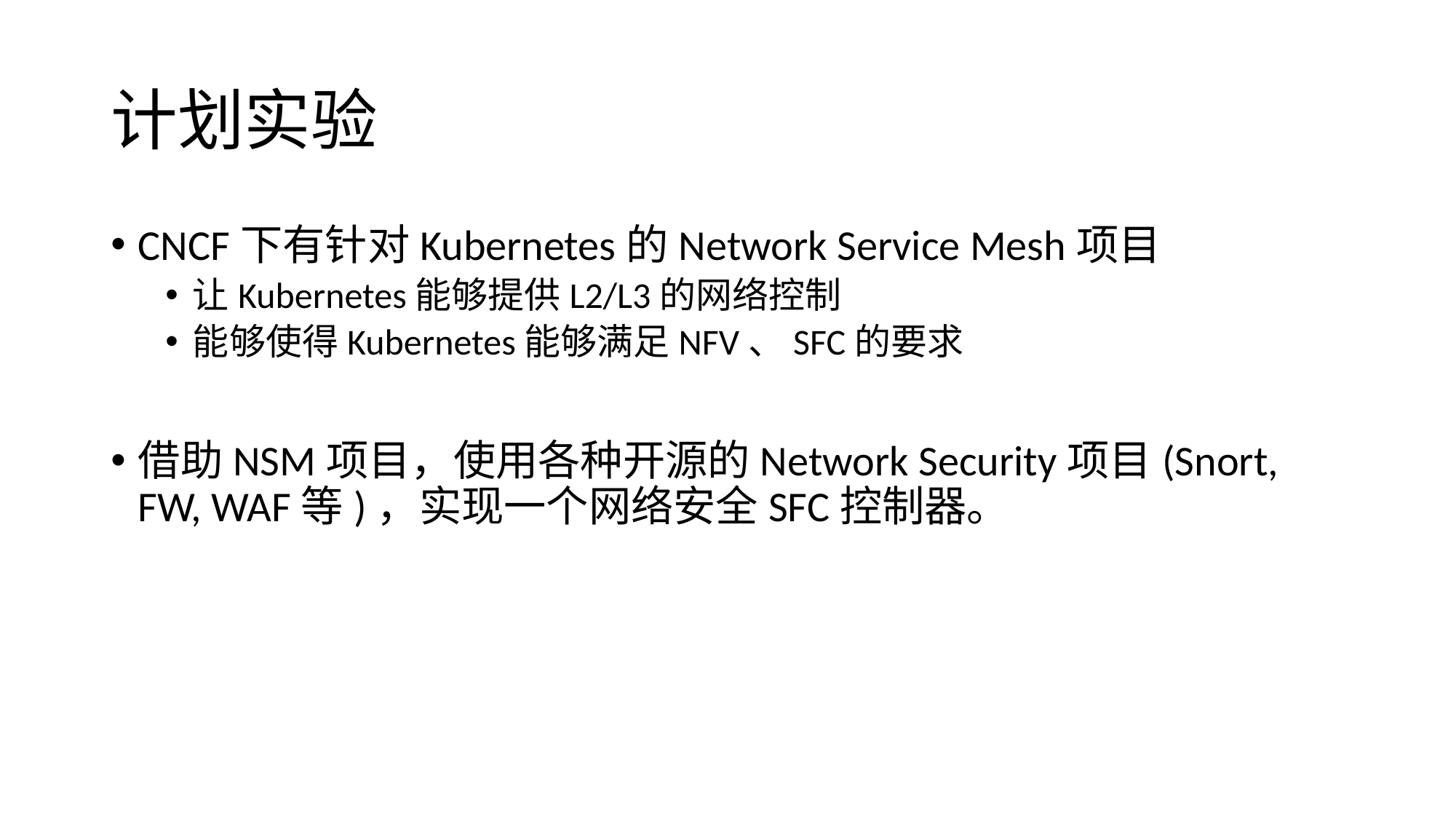

# 计划实验
CNCF下有针对Kubernetes的Network Service Mesh项目
让Kubernetes能够提供L2/L3的网络控制
能够使得Kubernetes能够满足NFV、SFC的要求

借助NSM项目，使用各种开源的Network Security项目(Snort, FW, WAF等)，实现一个网络安全SFC控制器。